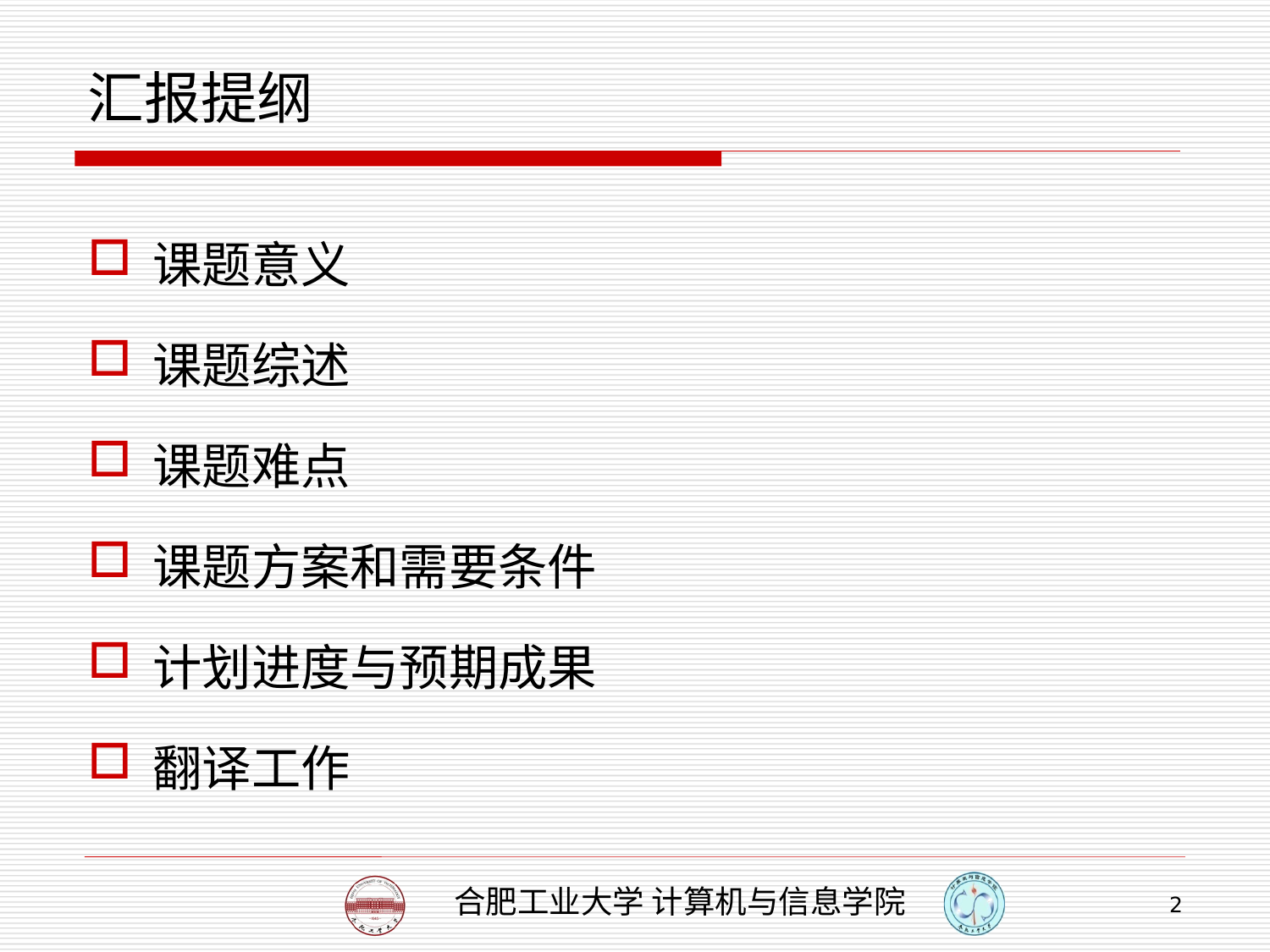

汇报提纲
课题意义
课题综述
课题难点
课题方案和需要条件
计划进度与预期成果
翻译工作